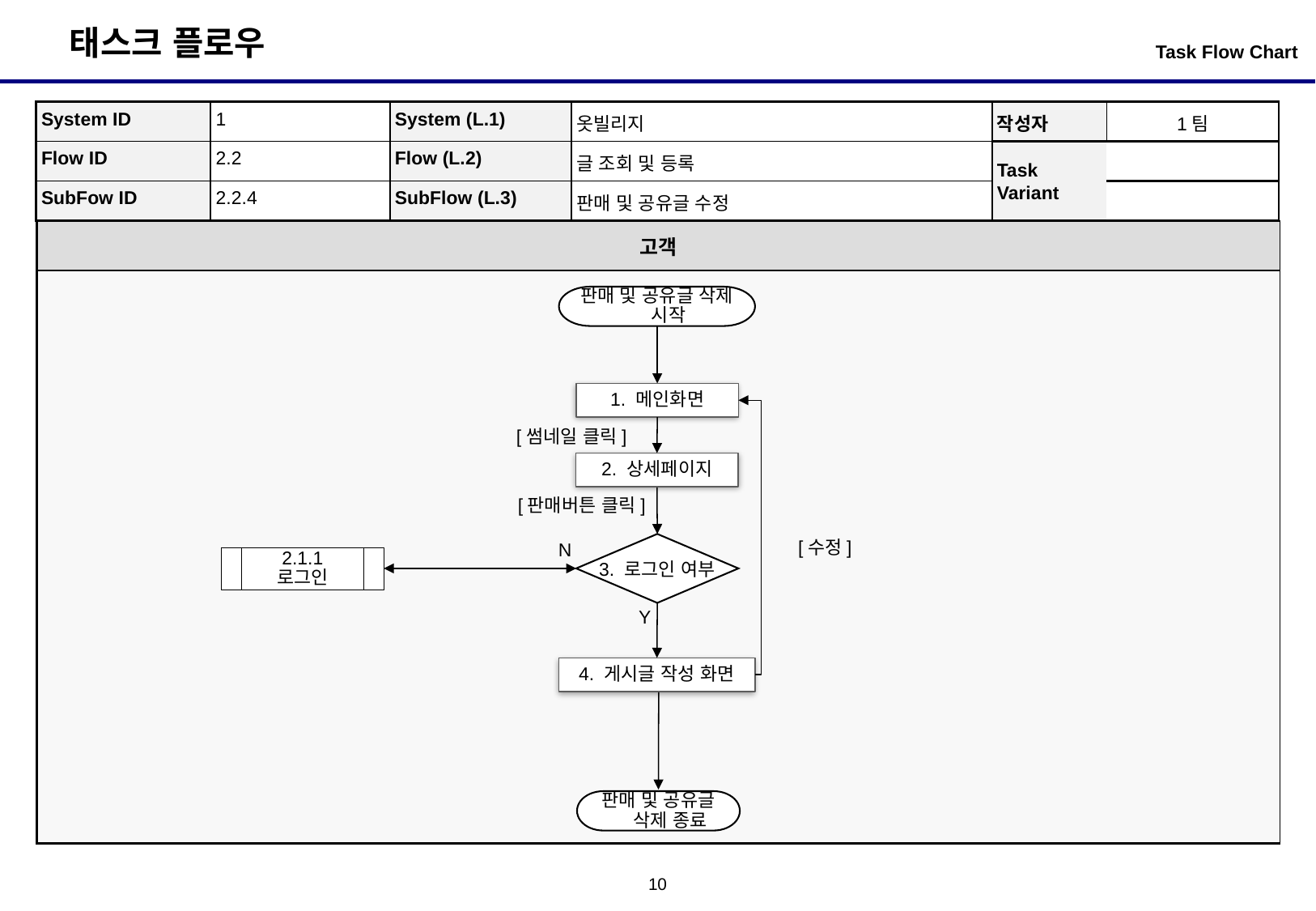

Task Flow Chart
| System ID | 1 | System (L.1) | 옷빌리지 | 작성자 | 1팀 |
| --- | --- | --- | --- | --- | --- |
| Flow ID | 2.2 | Flow (L.2) | 글 조회 및 등록 | Task Variant |  |
| SubFow ID | 2.2.4 | SubFlow (L.3) | 판매 및 공유글 수정 |  |  |
| 고객 |
| --- |
|  |
판매 및 공유글 삭제 시작
1. 메인화면
[썸네일 클릭]
2. 상세페이지
[판매버튼 클릭]
[수정]
N
3. 로그인 여부
2.1.1 로그인
Y
4. 게시글 작성 화면
판매 및 공유글 삭제 종료